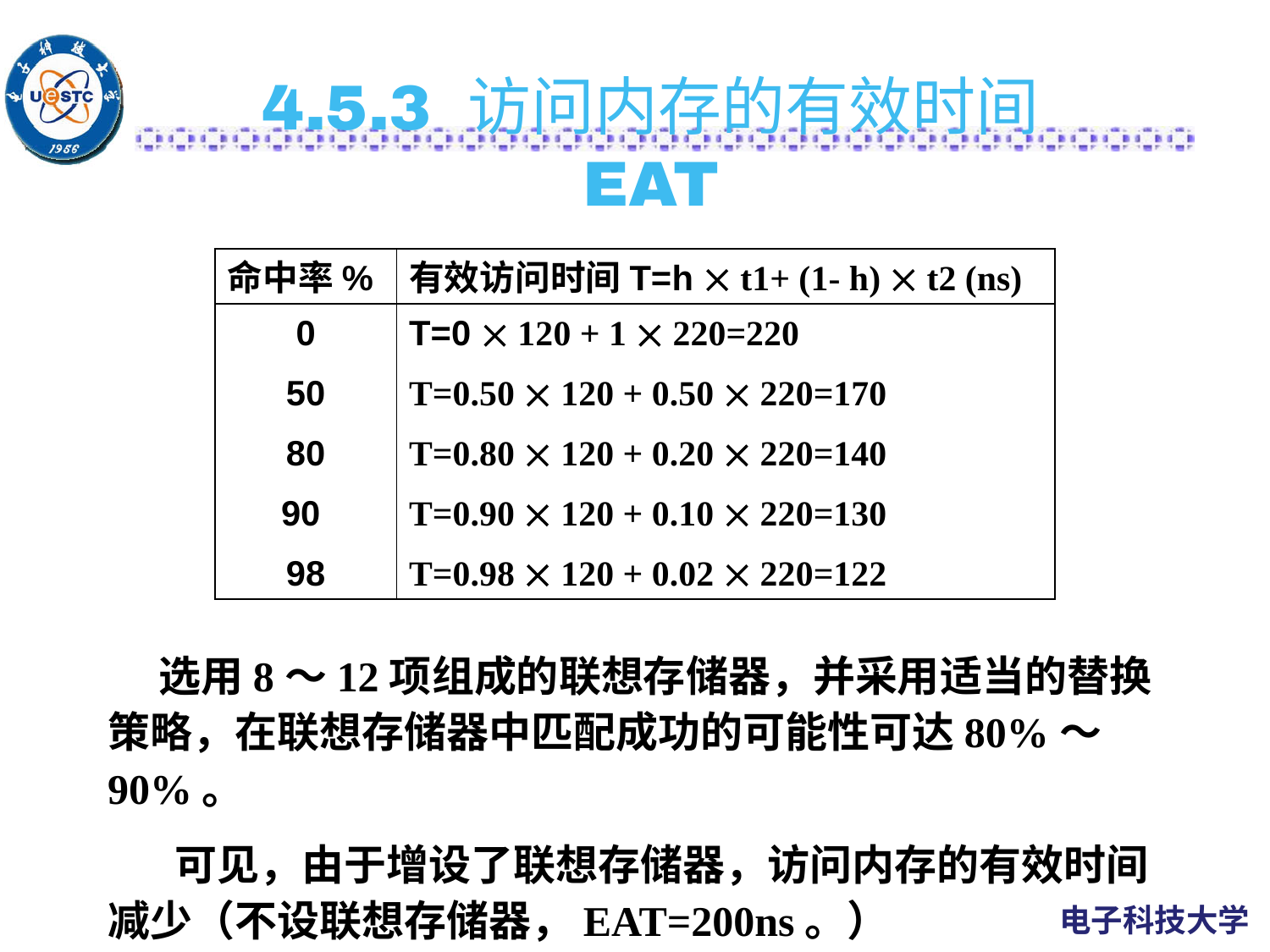

4.5.3 访问内存的有效时间
EAT
命中率%
有效访问时间T=h × t1+ (1- h) × t2 (ns)
0
50
80
90
98
T=0 × 120 + 1 × 220=220
T=0.50 × 120 + 0.50 × 220=170
T=0.80 × 120 + 0.20 × 220=140
T=0.90 × 120 + 0.10 × 220=130
T=0.98 × 120 + 0.02 × 220=122
      选用8～12项组成的联想存储器，并采用适当的替换策略，在联想存储器中匹配成功的可能性可达80%～90%。
      可见，由于增设了联想存储器，访问内存的有效时间减少（不设联想存储器，EAT=200ns。）